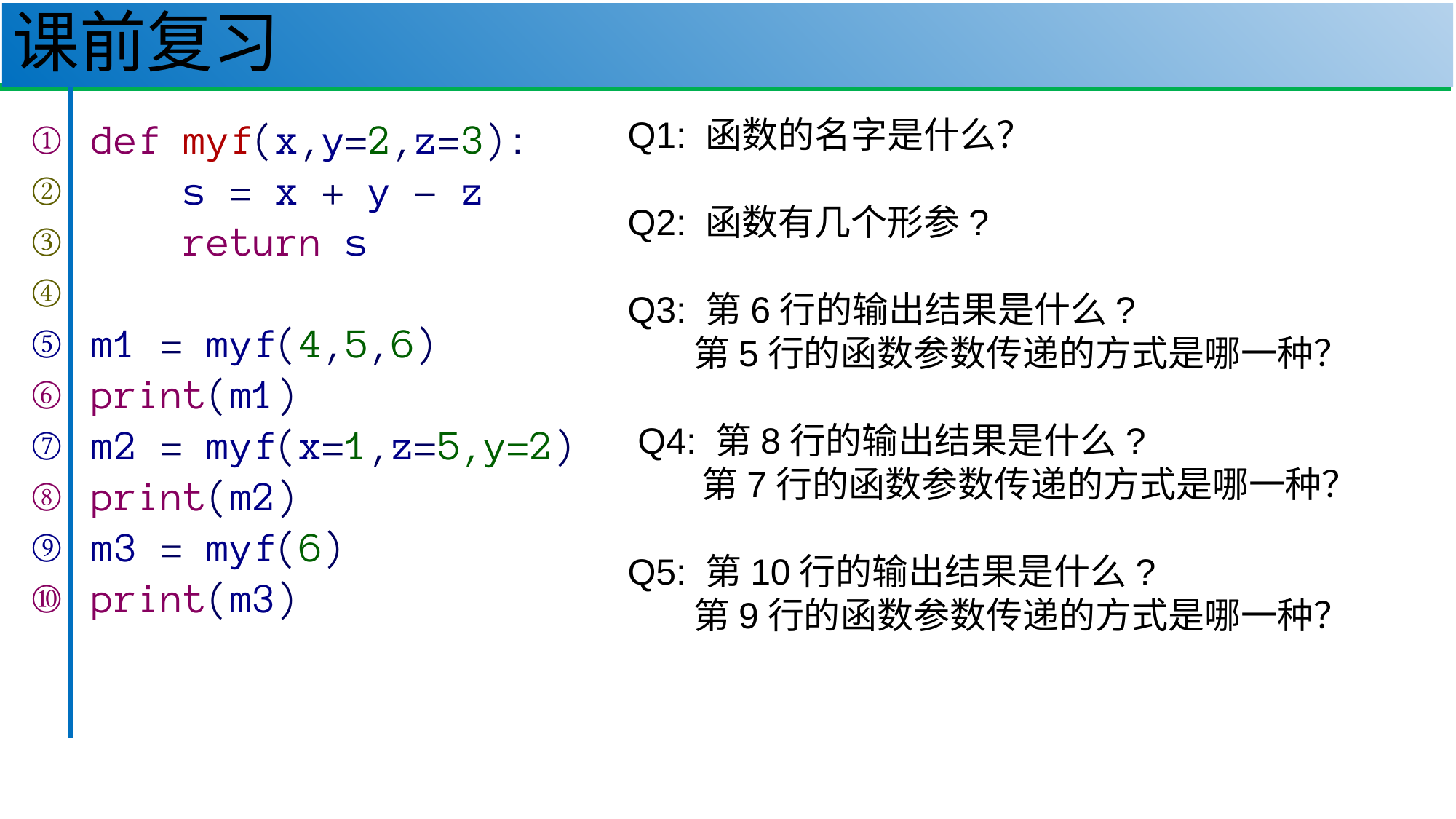

# 课前复习
32
def myf(x,y=2,z=3):
    s = x + y - z
    return s

m1 = myf(4,5,6)
print(m1)
m2 = myf(x=1,z=5,y=2)
print(m2)
m3 = myf(6)
print(m3)
Q1: 函数的名字是什么？

Q2: 函数有几个形参?

Q3: 第6行的输出结果是什么?
       第5行的函数参数传递的方式是哪一种？

 Q4: 第8行的输出结果是什么?
        第7行的函数参数传递的方式是哪一种？

Q5: 第10行的输出结果是什么?
       第9行的函数参数传递的方式是哪一种？